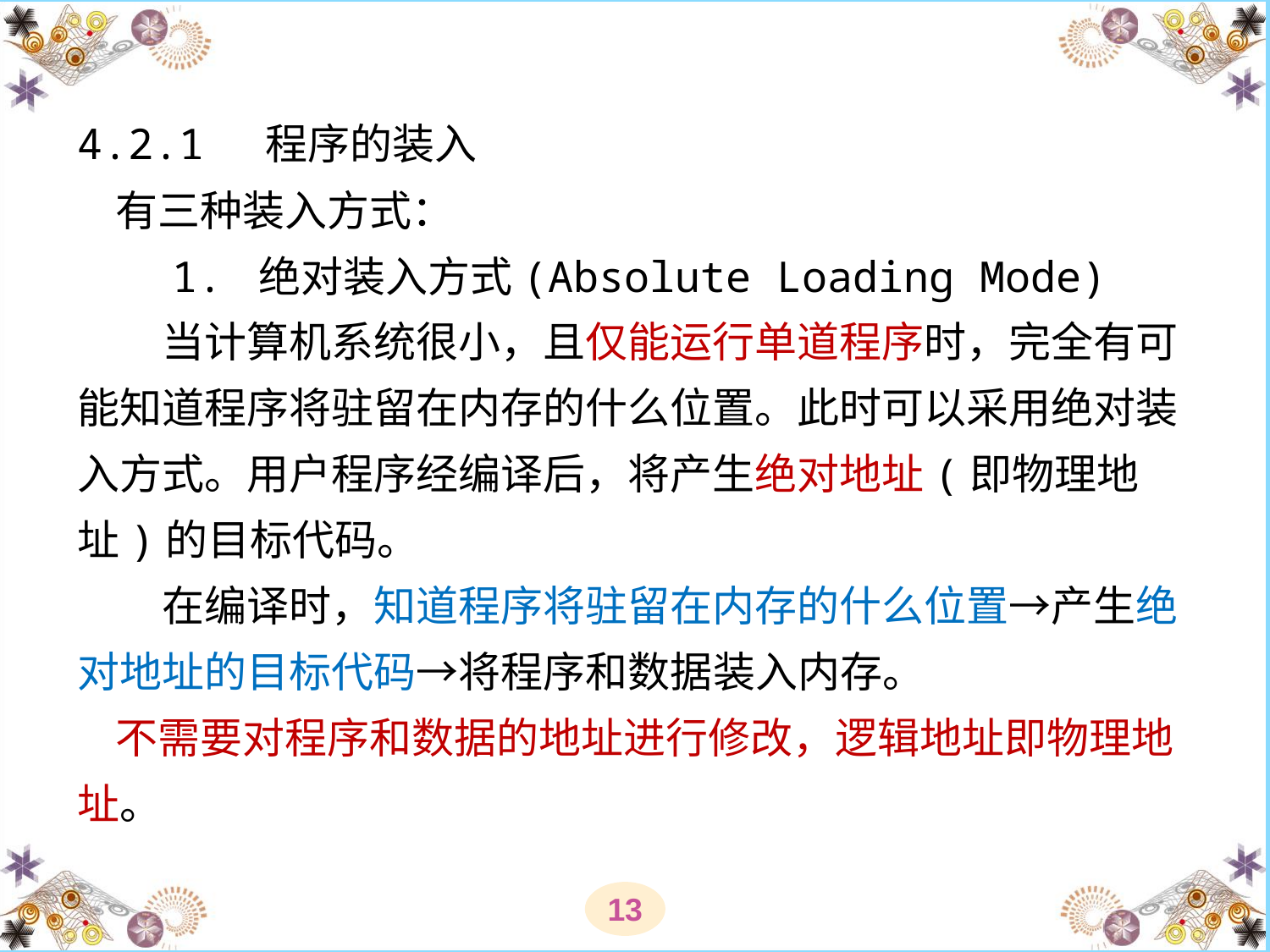

# 4.2.1  程序的装入 有三种装入方式： 　　1. 绝对装入方式(Absolute Loading Mode) 　　当计算机系统很小，且仅能运行单道程序时，完全有可能知道程序将驻留在内存的什么位置。此时可以采用绝对装入方式。用户程序经编译后，将产生绝对地址(即物理地址)的目标代码。 　　在编译时，知道程序将驻留在内存的什么位置→产生绝对地址的目标代码→将程序和数据装入内存。 不需要对程序和数据的地址进行修改，逻辑地址即物理地址。